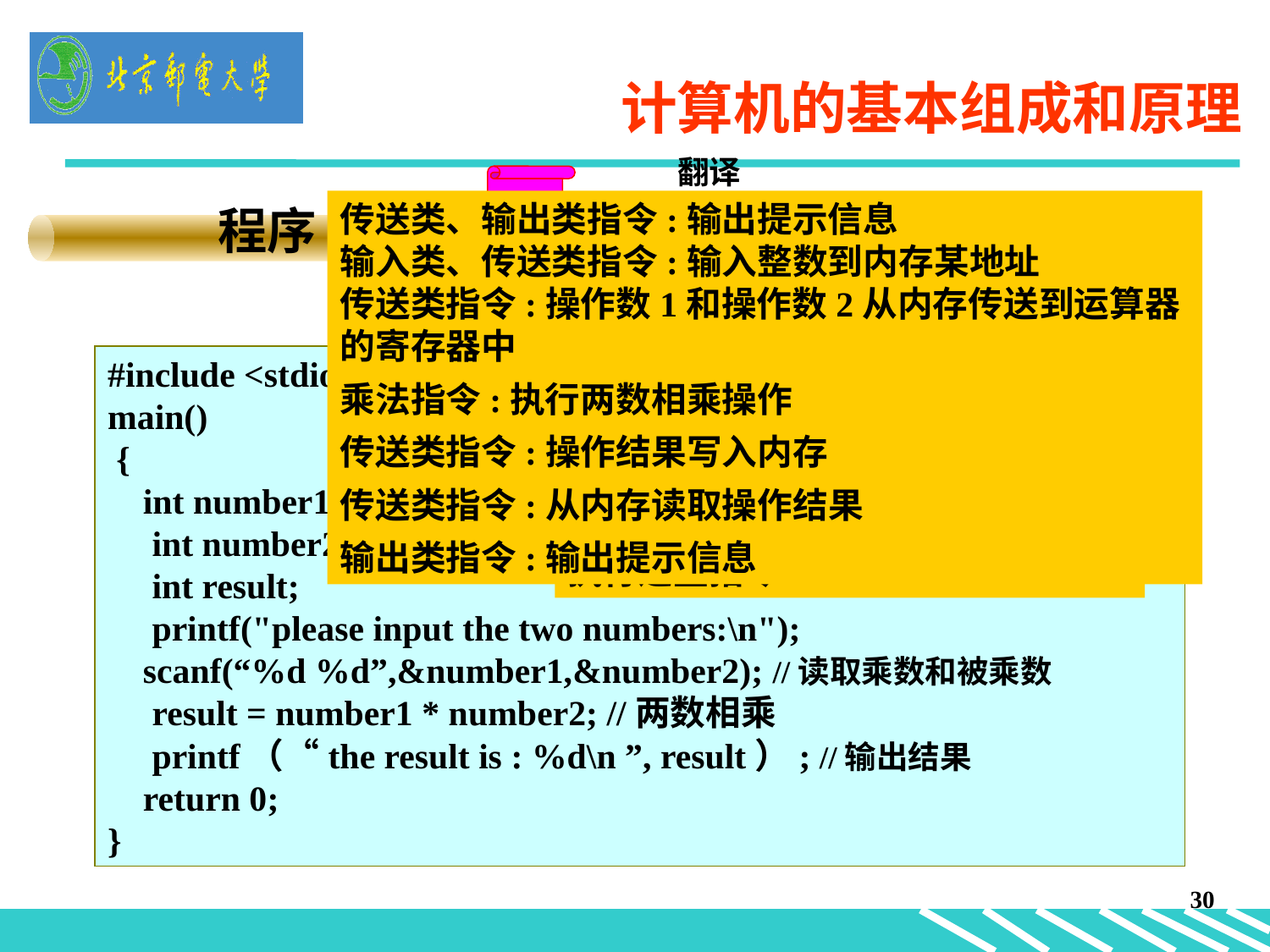

计算机的基本组成和原理
翻译

程序员写的程序
指令序列
程序运行
传送类、输出类指令:输出提示信息
输入类、传送类指令:输入整数到内存某地址
传送类指令:操作数1和操作数2从内存传送到运算器的寄存器中
乘法指令:执行两数相乘操作
传送类指令:操作结果写入内存
传送类指令:从内存读取操作结果
输出类指令:输出提示信息
程序

#include <stdio.h>  /*程序示例：读取两整数，输出乘积*/
main()
 {
    int number1;
     int number2;
     int result;
     printf("please input the two numbers:\n");
    scanf(“%d %d”,&number1,&number2); //读取乘数和被乘数
     result = number1 * number2; //两数相乘
     printf（“the result is : %d\n ”, result）; //输出结果
    return 0;
}
本程序涉及：输入输出指令、传送类指令、算数运算指令，程序将被翻译成这些指令的序列，然后依次执行这些指令
30